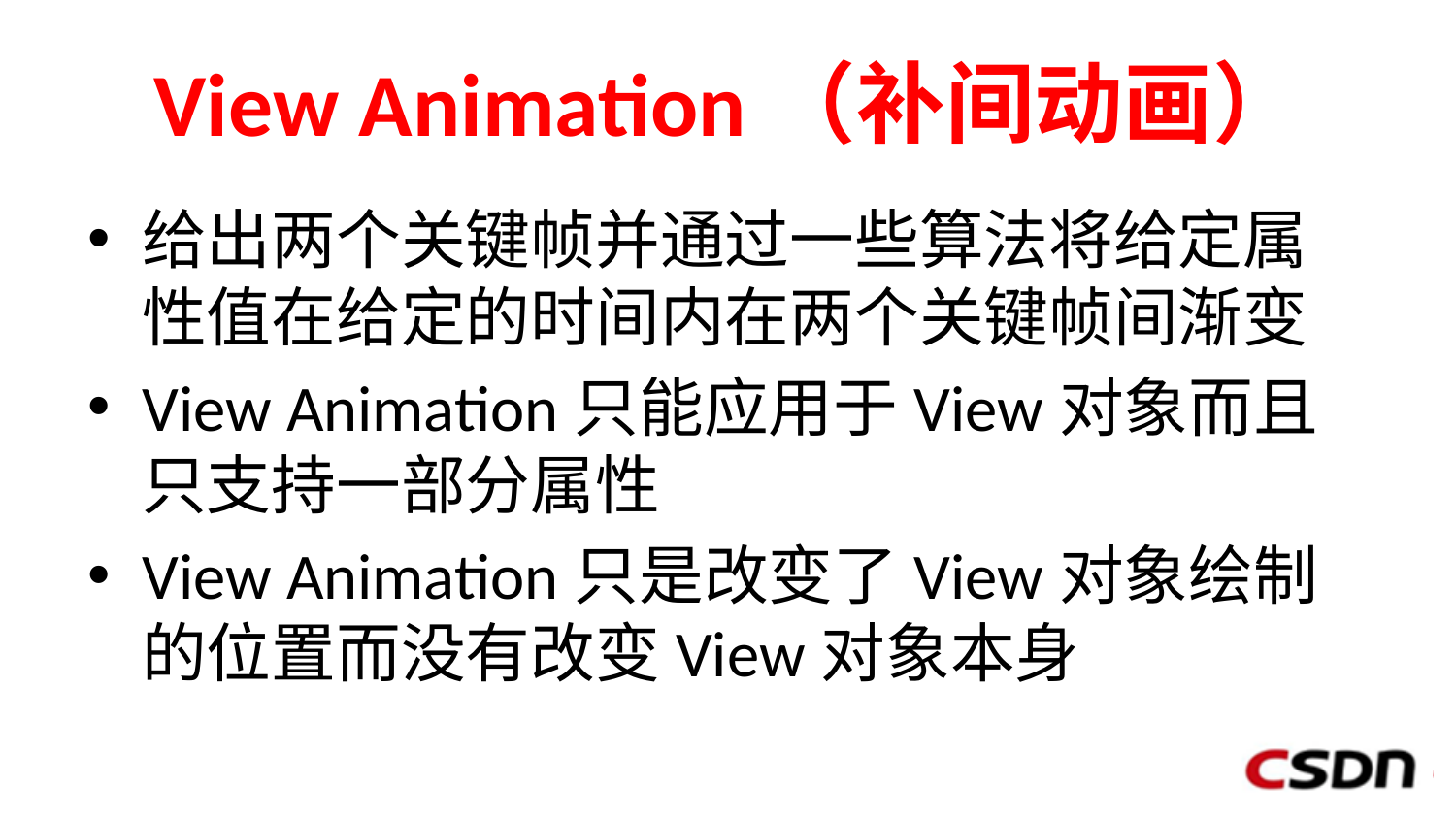

# View Animation（补间动画）
给出两个关键帧并通过一些算法将给定属性值在给定的时间内在两个关键帧间渐变
View Animation只能应用于View对象而且只支持一部分属性
View Animation只是改变了View对象绘制的位置而没有改变View对象本身